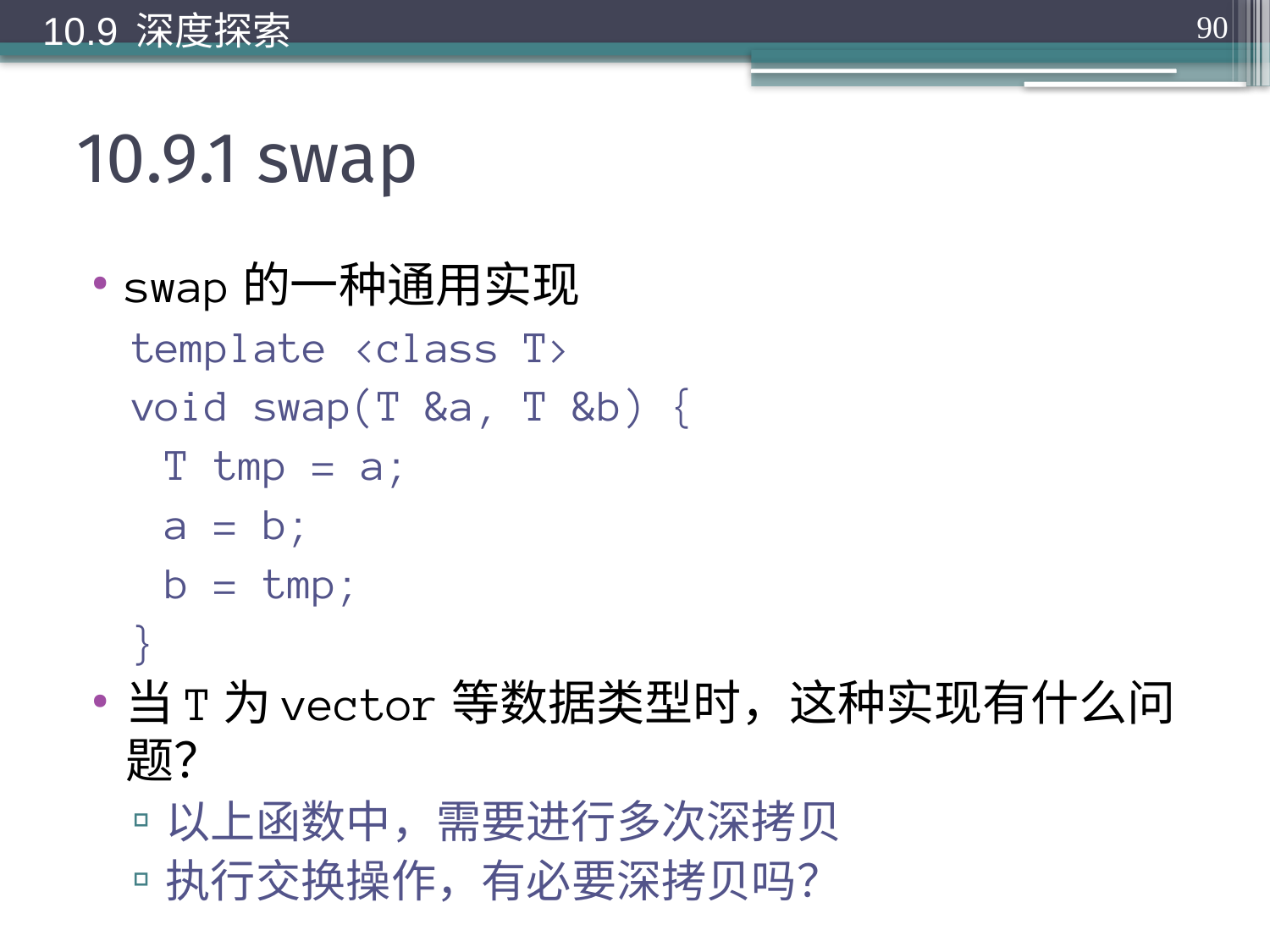

10.9 深度探索
90
# 10.9.1 swap
swap的一种通用实现
template <class T>
void swap(T &a, T &b) {
	T tmp = a;
	a = b;
	b = tmp;
}
当T为vector等数据类型时，这种实现有什么问题？
以上函数中，需要进行多次深拷贝
执行交换操作，有必要深拷贝吗？